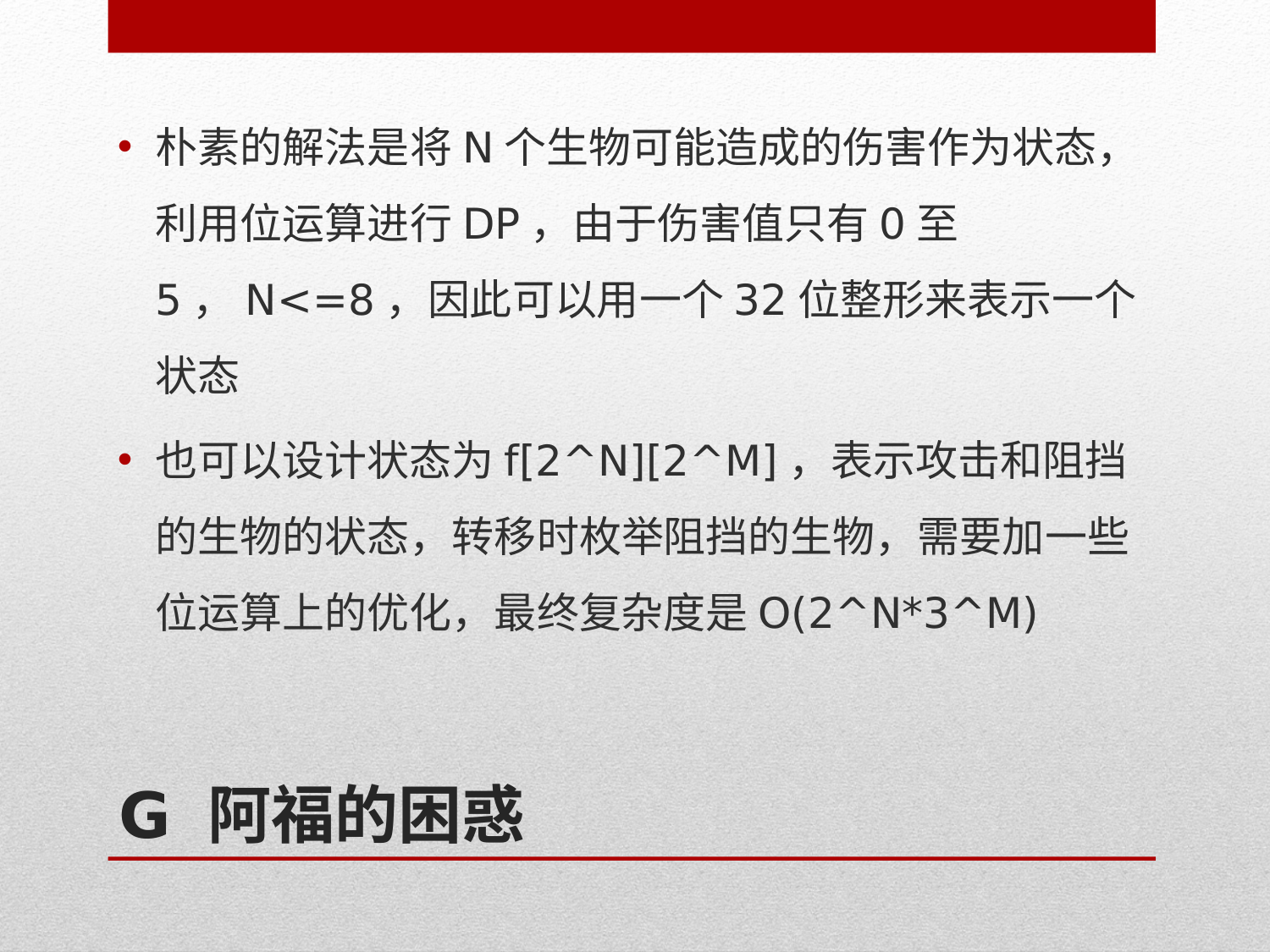

朴素的解法是将N个生物可能造成的伤害作为状态，利用位运算进行DP，由于伤害值只有0至5，N<=8，因此可以用一个32位整形来表示一个状态
也可以设计状态为f[2^N][2^M]，表示攻击和阻挡的生物的状态，转移时枚举阻挡的生物，需要加一些位运算上的优化，最终复杂度是O(2^N*3^M)
# G 阿福的困惑